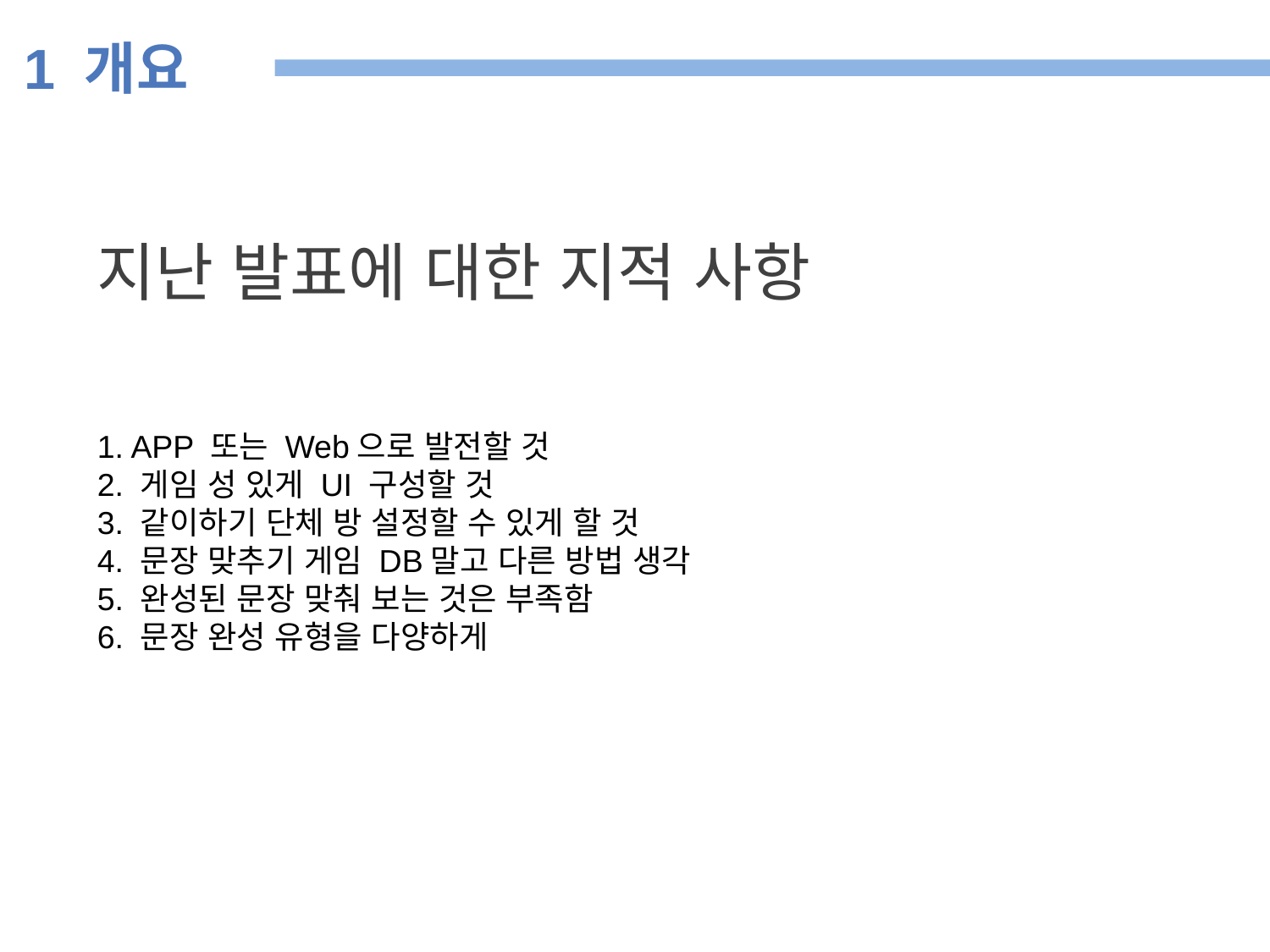

1 개요

지난 발표에 대한 지적 사항

1. APP 또는 Web으로 발전할 것
2. 게임 성 있게 UI 구성할 것
3. 같이하기 단체 방 설정할 수 있게 할 것
4. 문장 맞추기 게임 DB말고 다른 방법 생각
5. 완성된 문장 맞춰 보는 것은 부족함
6. 문장 완성 유형을 다양하게